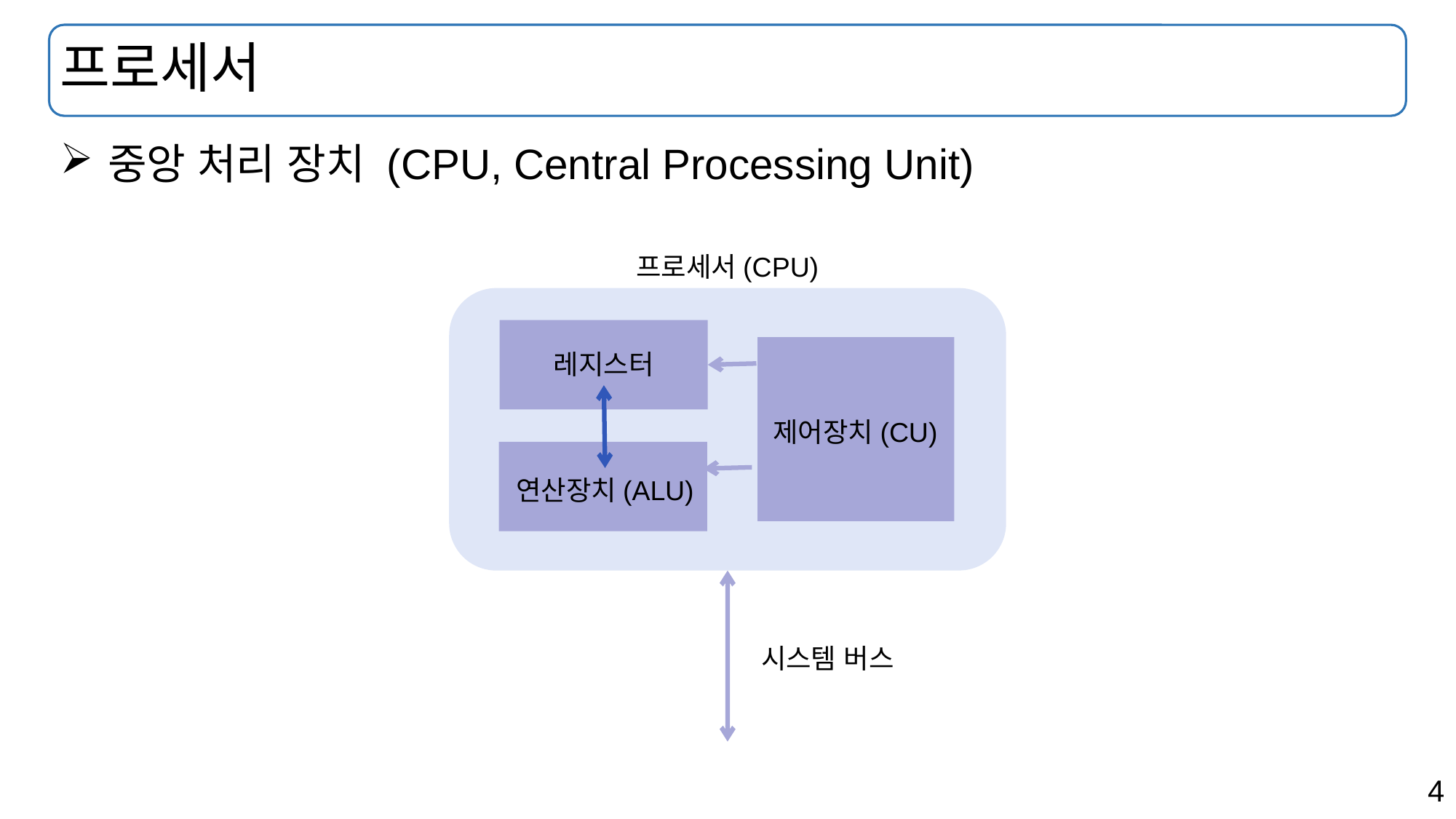

# 프로세서
중앙 처리 장치 (CPU, Central Processing Unit)
프로세서(CPU)

레지스터
제어장치(CU)

연산장치(ALU)
시스템 버스